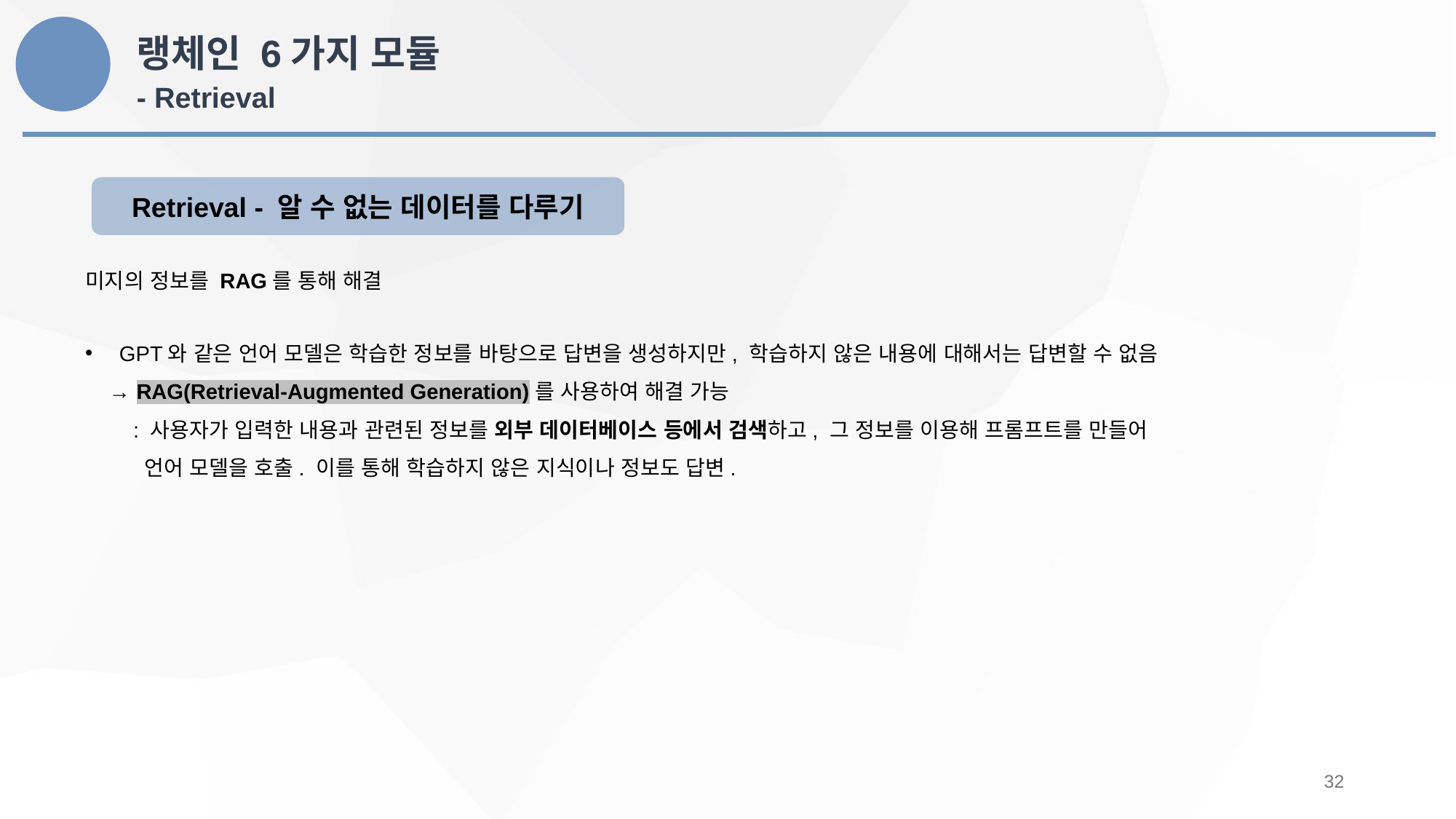

랭체인 6가지 모듈
- Retrieval
Retrieval - 알 수 없는 데이터를 다루기
미지의 정보를 RAG를 통해 해결
GPT와 같은 언어 모델은 학습한 정보를 바탕으로 답변을 생성하지만, 학습하지 않은 내용에 대해서는 답변할 수 없음
    → RAG(Retrieval-Augmented Generation)를 사용하여 해결 가능
        : 사용자가 입력한 내용과 관련된 정보를 외부 데이터베이스 등에서 검색하고, 그 정보를 이용해 프롬프트를 만들어
         언어 모델을 호출. 이를 통해 학습하지 않은 지식이나 정보도 답변.
32